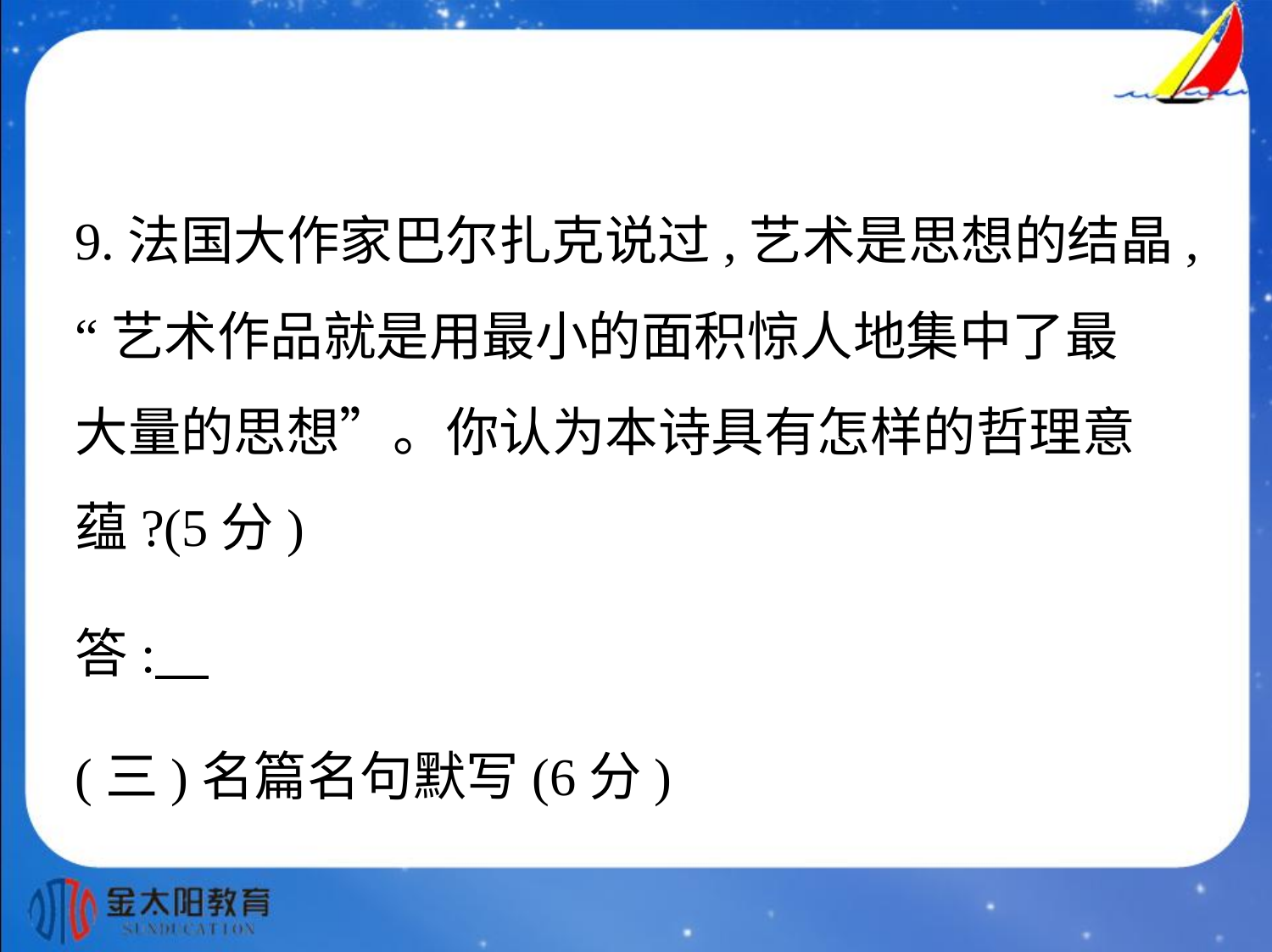

9.法国大作家巴尔扎克说过,艺术是思想的结晶,
“艺术作品就是用最小的面积惊人地集中了最
大量的思想”。你认为本诗具有怎样的哲理意
蕴?(5分)
答:
(三)名篇名句默写(6分)